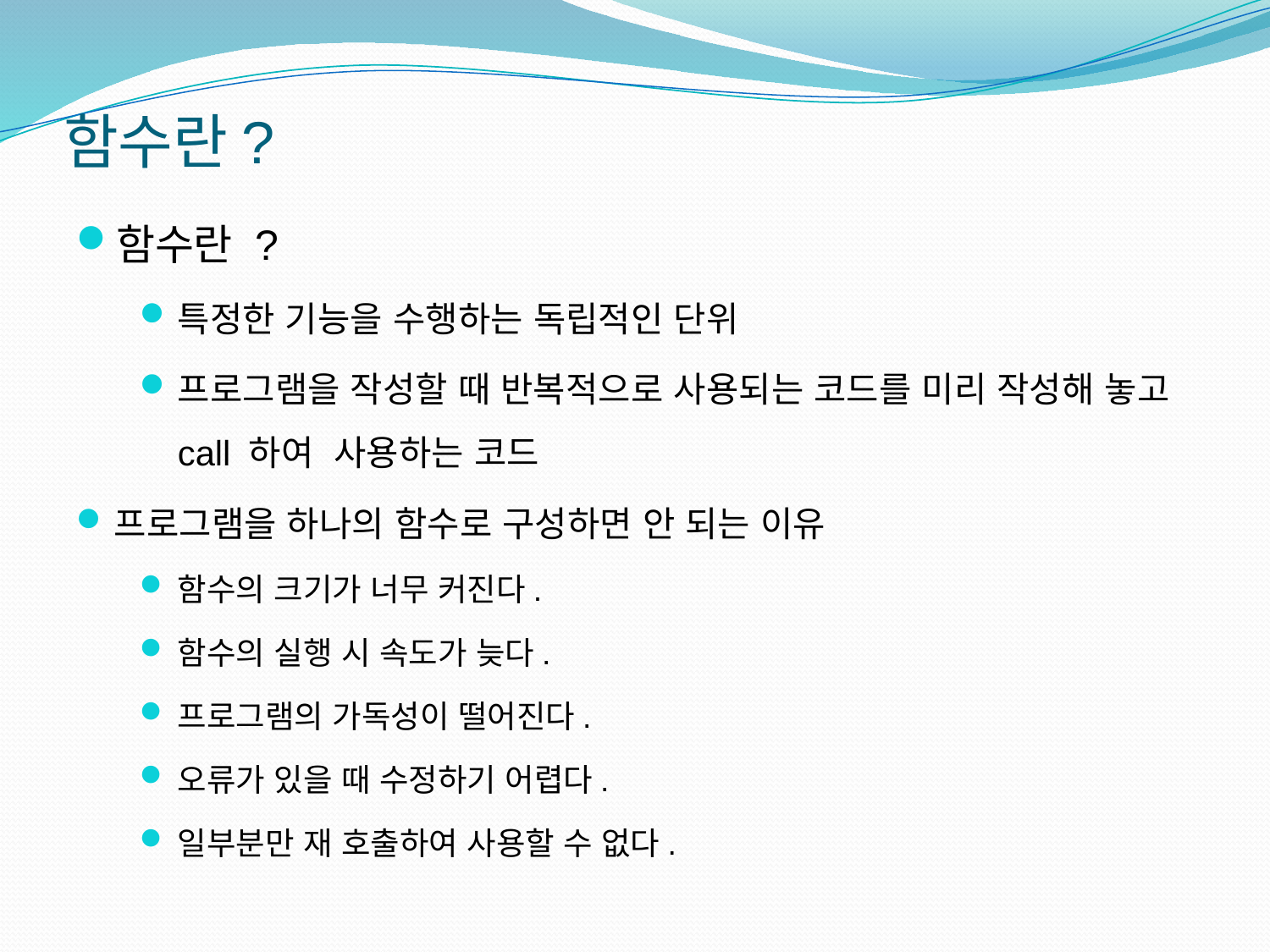

# 함수란?
함수란 ?
특정한 기능을 수행하는 독립적인 단위
프로그램을 작성할 때 반복적으로 사용되는 코드를 미리 작성해 놓고 call 하여  사용하는 코드
프로그램을 하나의 함수로 구성하면 안 되는 이유
함수의 크기가 너무 커진다.
함수의 실행 시 속도가 늦다.
프로그램의 가독성이 떨어진다.
오류가 있을 때 수정하기 어렵다.
일부분만 재 호출하여 사용할 수 없다.